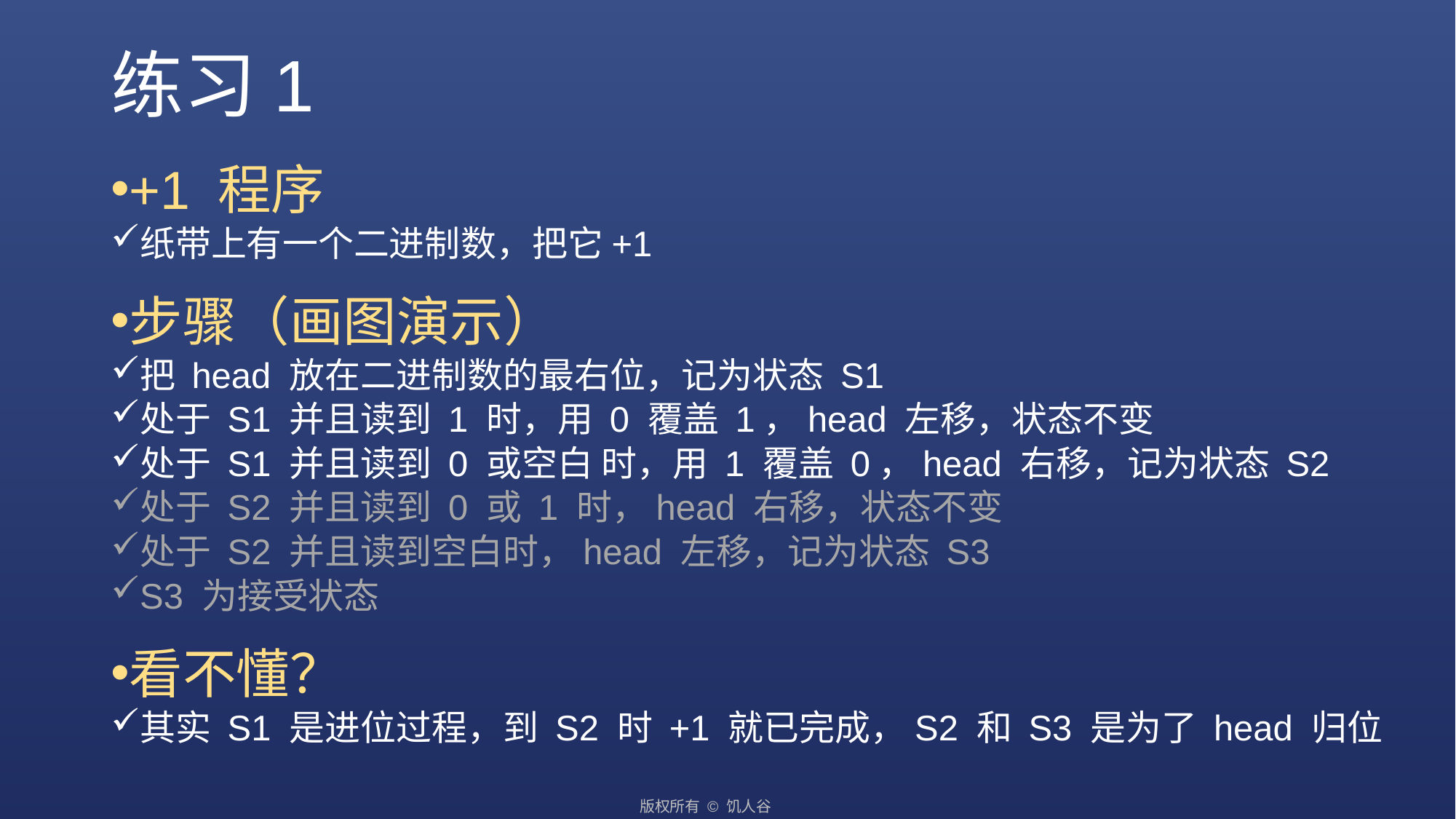

# 练习1
+1 程序
纸带上有一个二进制数，把它+1
步骤（画图演示）
把 head 放在二进制数的最右位，记为状态 S1
处于 S1 并且读到 1 时，用 0 覆盖 1，head 左移，状态不变
处于 S1 并且读到 0 或空白 时，用 1 覆盖 0，head 右移，记为状态 S2
处于 S2 并且读到 0 或 1 时，head 右移，状态不变
处于 S2 并且读到空白时，head 左移，记为状态 S3
S3 为接受状态
看不懂？
其实 S1 是进位过程，到 S2 时 +1 就已完成，S2 和 S3 是为了 head 归位